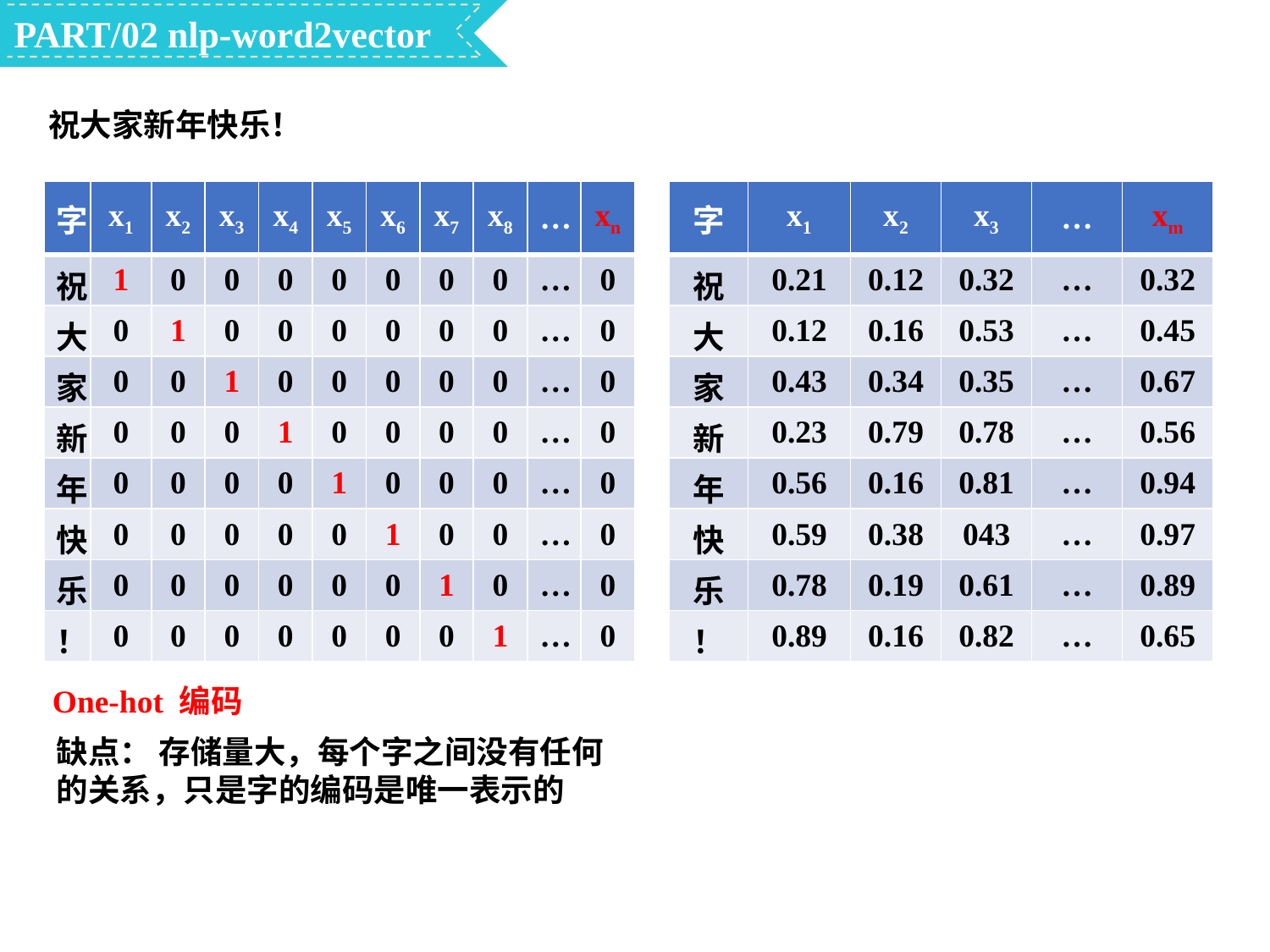

PART/02 nlp-word2vector
祝大家新年快乐！
| 字 | x1 | x2 | x3 | x4 | x5 | x6 | x7 | x8 | … | xn |
| --- | --- | --- | --- | --- | --- | --- | --- | --- | --- | --- |
| 祝 | 1 | 0 | 0 | 0 | 0 | 0 | 0 | 0 | … | 0 |
| 大 | 0 | 1 | 0 | 0 | 0 | 0 | 0 | 0 | … | 0 |
| 家 | 0 | 0 | 1 | 0 | 0 | 0 | 0 | 0 | … | 0 |
| 新 | 0 | 0 | 0 | 1 | 0 | 0 | 0 | 0 | … | 0 |
| 年 | 0 | 0 | 0 | 0 | 1 | 0 | 0 | 0 | … | 0 |
| 快 | 0 | 0 | 0 | 0 | 0 | 1 | 0 | 0 | … | 0 |
| 乐 | 0 | 0 | 0 | 0 | 0 | 0 | 1 | 0 | … | 0 |
| ！ | 0 | 0 | 0 | 0 | 0 | 0 | 0 | 1 | … | 0 |
| 字 | x1 | x2 | x3 | … | xm |
| --- | --- | --- | --- | --- | --- |
| 祝 | 0.21 | 0.12 | 0.32 | … | 0.32 |
| 大 | 0.12 | 0.16 | 0.53 | … | 0.45 |
| 家 | 0.43 | 0.34 | 0.35 | … | 0.67 |
| 新 | 0.23 | 0.79 | 0.78 | … | 0.56 |
| 年 | 0.56 | 0.16 | 0.81 | … | 0.94 |
| 快 | 0.59 | 0.38 | 043 | … | 0.97 |
| 乐 | 0.78 | 0.19 | 0.61 | … | 0.89 |
| ！ | 0.89 | 0.16 | 0.82 | … | 0.65 |
One-hot 编码
缺点： 存储量大，每个字之间没有任何的关系，只是字的编码是唯一表示的